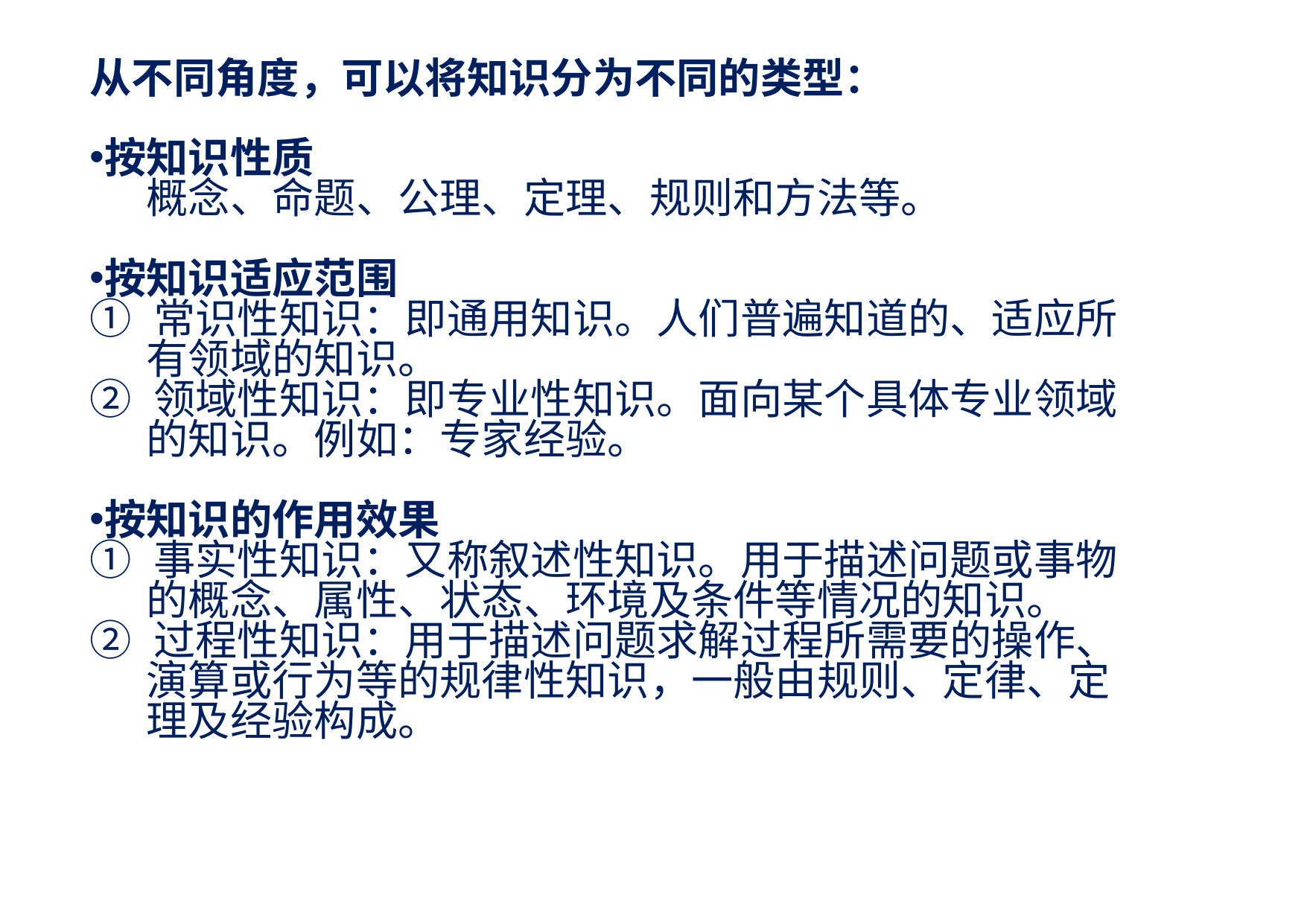

从不同角度，可以将知识分为不同的类型：

按知识性质
     概念、命题、公理、定理、规则和方法等。

按知识适应范围
常识性知识：即通用知识。人们普遍知道的、适应所
     有领域的知识。
领域性知识：即专业性知识。面向某个具体专业领域
     的知识。例如：专家经验。

按知识的作用效果
事实性知识：又称叙述性知识。用于描述问题或事物
     的概念、属性、状态、环境及条件等情况的知识。
过程性知识：用于描述问题求解过程所需要的操作、
     演算或行为等的规律性知识，一般由规则、定律、定
     理及经验构成。
4